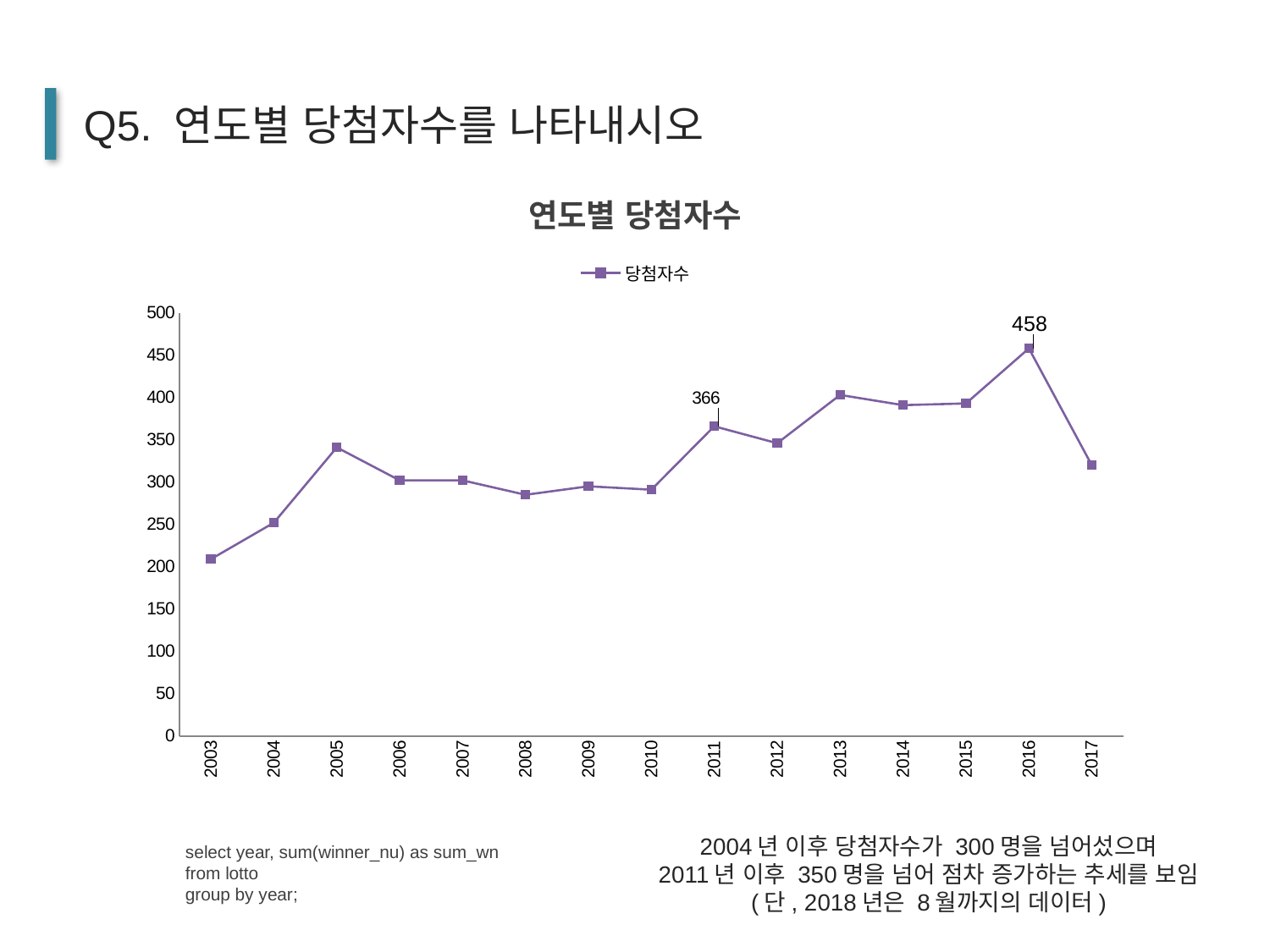

Q5. 연도별 당첨자수를 나타내시오

### Chart: 연도별 당첨자수

| Category | 당첨자수 |
|---|---|
| 2003 | 209.0 |
| 2004 | 252.0 |
| 2005 | 341.0 |
| 2006 | 302.0 |
| 2007 | 302.0 |
| 2008 | 285.0 |
| 2009 | 295.0 |
| 2010 | 291.0 |
| 2011 | 366.0 |
| 2012 | 346.0 |
| 2013 | 403.0 |
| 2014 | 391.0 |
| 2015 | 393.0 |
| 2016 | 458.0 |
| 2017 | 320.0 |
select year, sum(winner_nu) as sum_wn
from lotto
group by year;
2004년 이후 당첨자수가 300명을 넘어섰으며
2011년 이후 350명을 넘어 점차 증가하는 추세를 보임
(단, 2018년은 8월까지의 데이터)